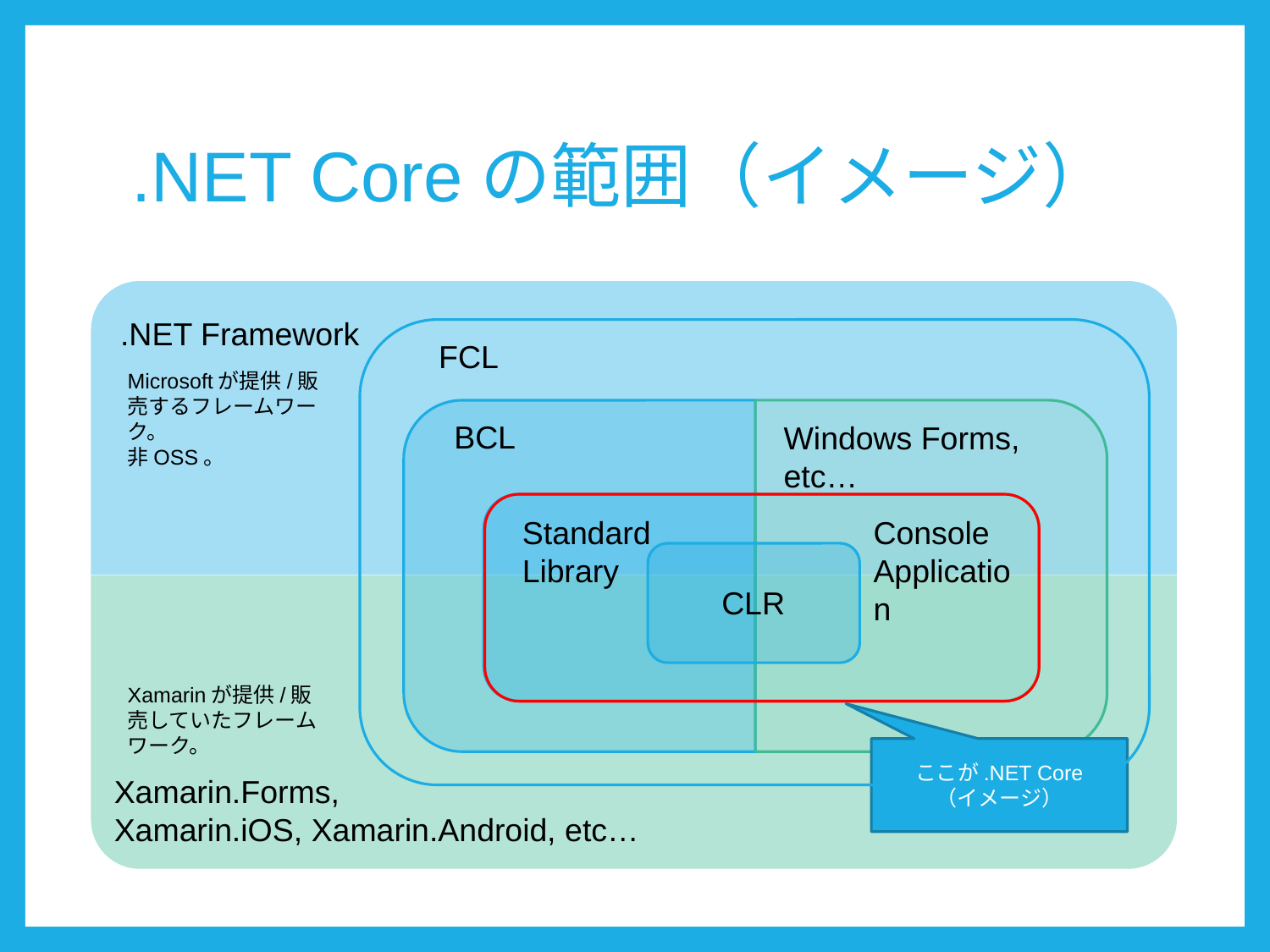

# .NET Coreの範囲（イメージ）

.NET Framework
FCL
Microsoftが提供/販売するフレームワーク。
非OSS。

BCL
Windows Forms, etc…

Console
Application
Standard Library

CLR
Xamarinが提供/販売していたフレームワーク。
ここが.NET Core
（イメージ）
Xamarin.Forms,
Xamarin.iOS, Xamarin.Android, etc…